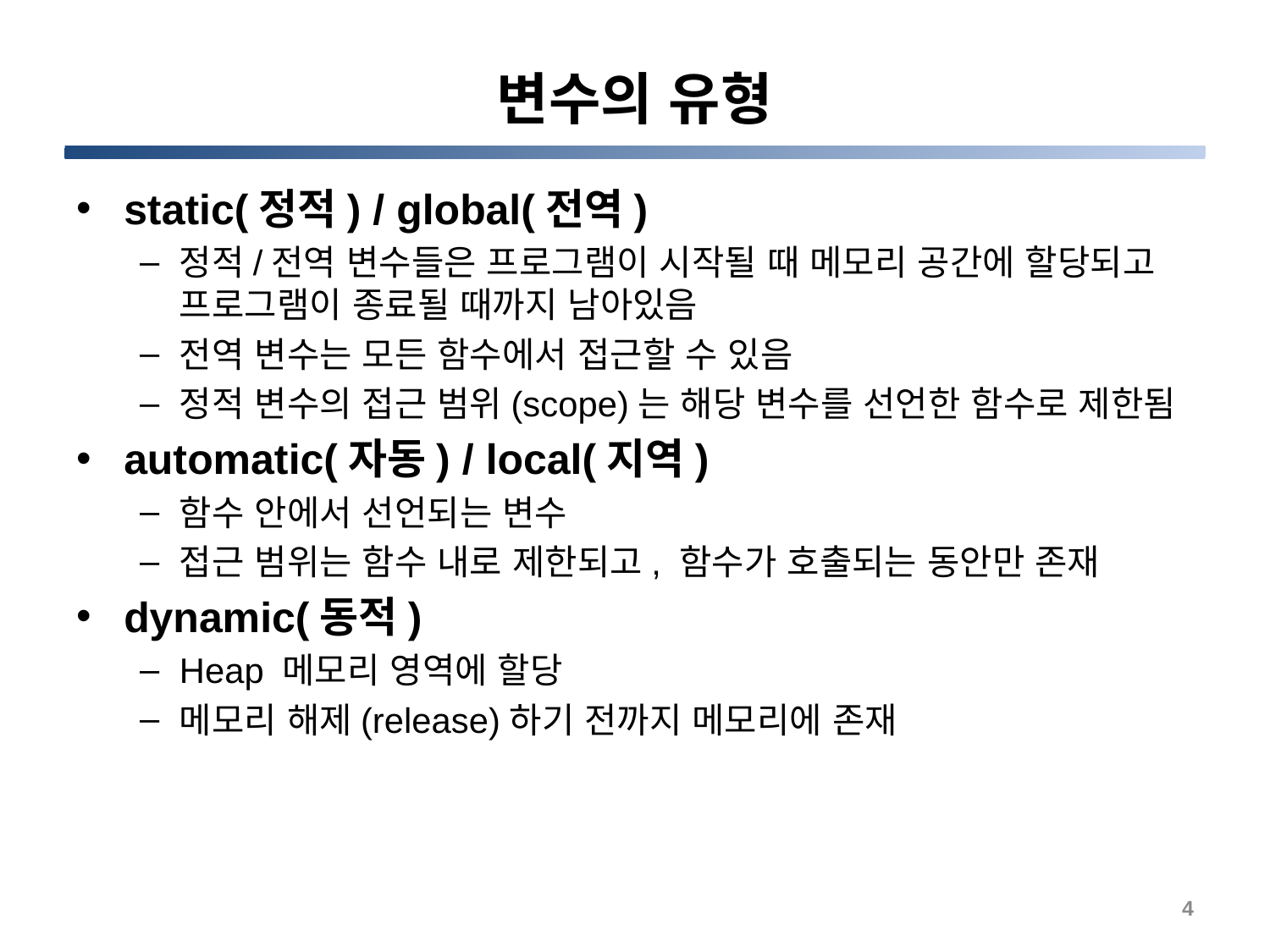

# 변수의 유형
static(정적) / global(전역)
정적/전역 변수들은 프로그램이 시작될 때 메모리 공간에 할당되고 프로그램이 종료될 때까지 남아있음
전역 변수는 모든 함수에서 접근할 수 있음
정적 변수의 접근 범위(scope)는 해당 변수를 선언한 함수로 제한됨
automatic(자동) / local(지역)
함수 안에서 선언되는 변수
접근 범위는 함수 내로 제한되고, 함수가 호출되는 동안만 존재
dynamic(동적)
Heap 메모리 영역에 할당
메모리 해제(release)하기 전까지 메모리에 존재
4